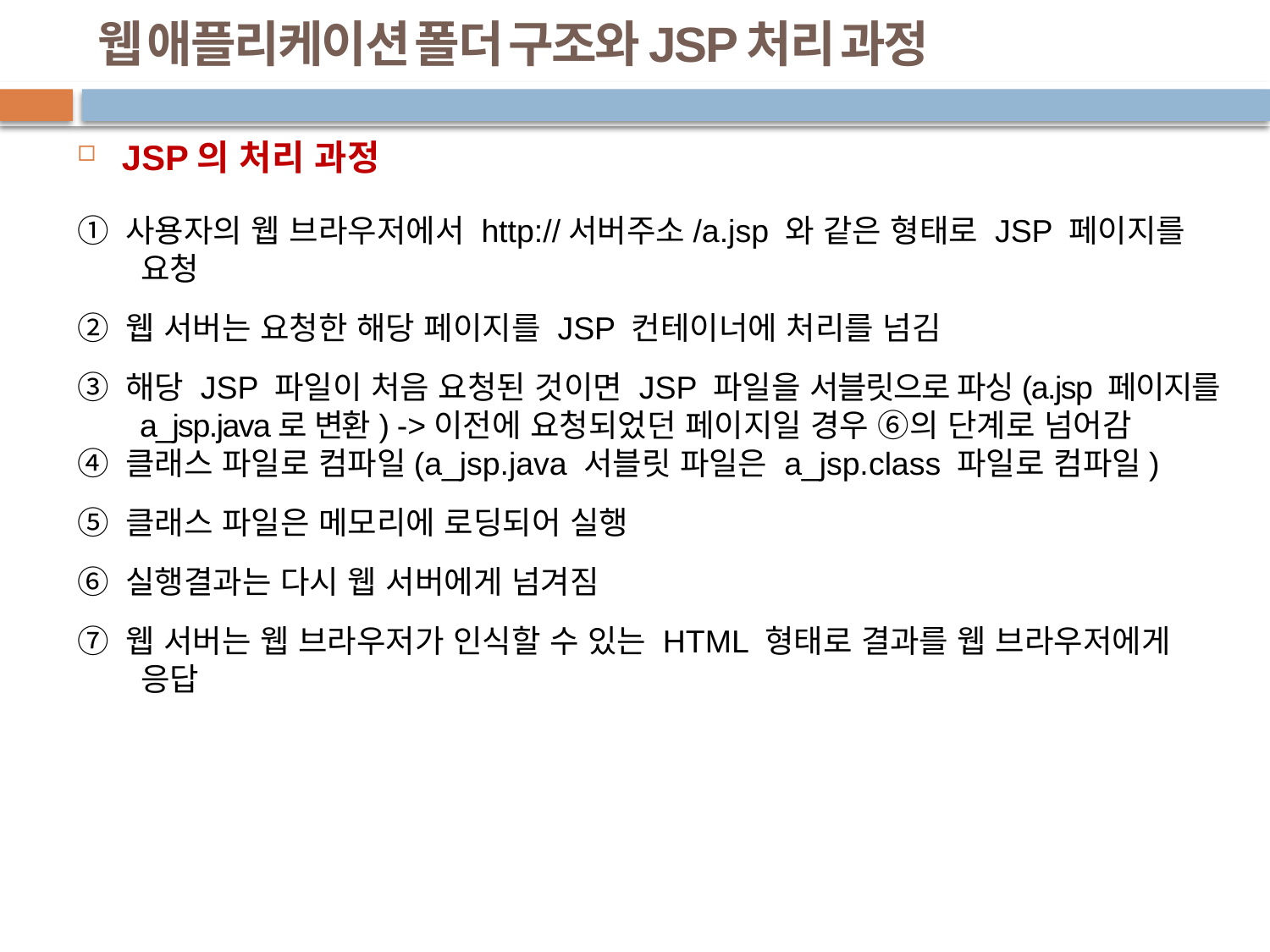

# 웹 애플리케이션 폴더 구조와 JSP 처리 과정
JSP의 처리 과정

① 사용자의 웹 브라우저에서 http://서버주소/a.jsp 와 같은 형태로 JSP 페이지를 요청

② 웹 서버는 요청한 해당 페이지를 JSP 컨테이너에 처리를 넘김

③ 해당 JSP 파일이 처음 요청된 것이면 JSP 파일을 서블릿으로 파싱(a.jsp 페이지를 a_jsp.java로 변환) ->이전에 요청되었던 페이지일 경우 ⑥의 단계로 넘어감
④ 클래스 파일로 컴파일(a_jsp.java 서블릿 파일은 a_jsp.class 파일로 컴파일)

⑤ 클래스 파일은 메모리에 로딩되어 실행

⑥ 실행결과는 다시 웹 서버에게 넘겨짐

⑦ 웹 서버는 웹 브라우저가 인식할 수 있는 HTML 형태로 결과를 웹 브라우저에게 응답